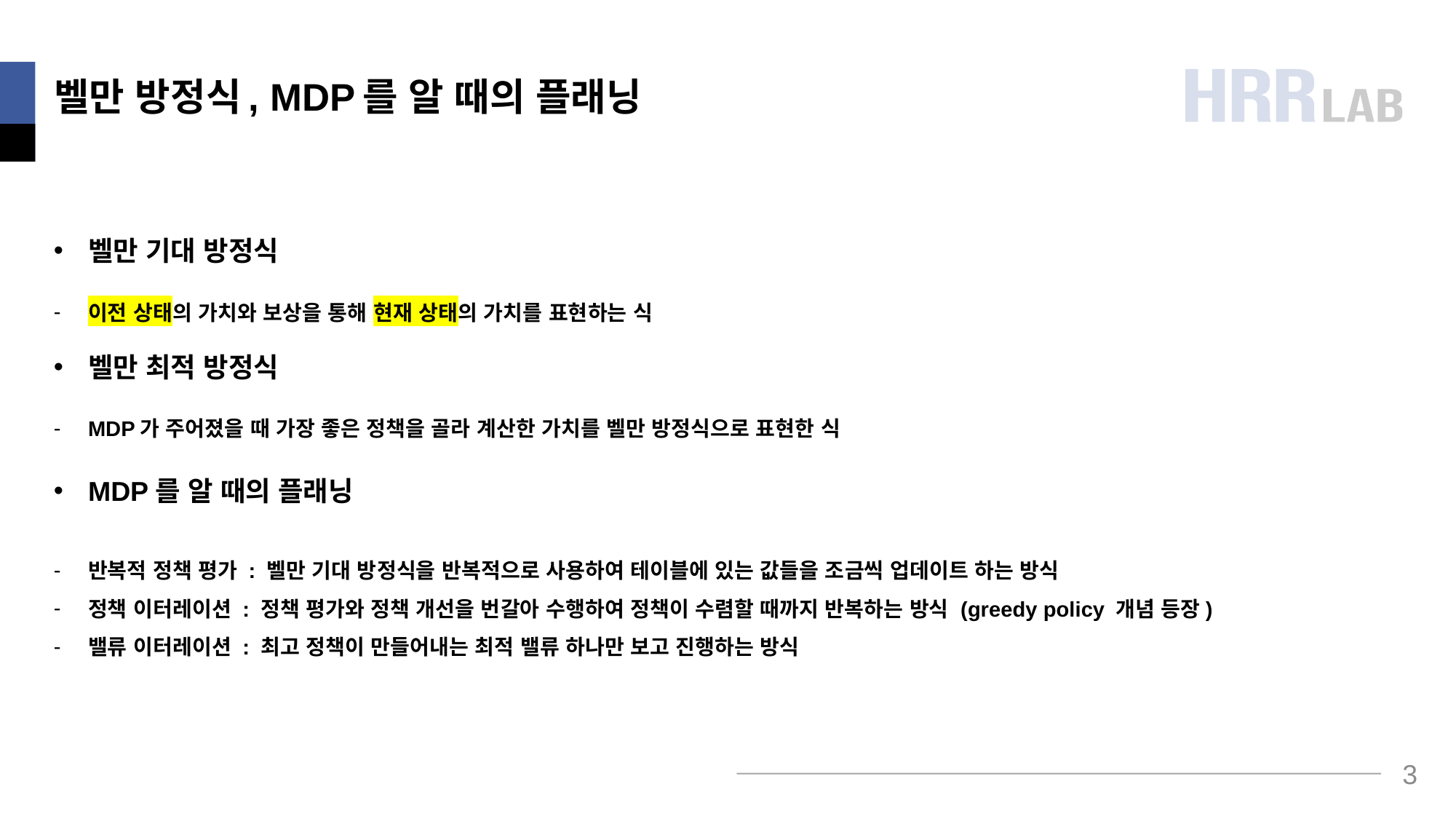

# 벨만 방정식, MDP를 알 때의 플래닝
벨만 기대 방정식

이전 상태의 가치와 보상을 통해 현재 상태의 가치를 표현하는 식

벨만 최적 방정식

MDP가 주어졌을 때 가장 좋은 정책을 골라 계산한 가치를 벨만 방정식으로 표현한 식

MDP를 알 때의 플래닝

반복적 정책 평가 : 벨만 기대 방정식을 반복적으로 사용하여 테이블에 있는 값들을 조금씩 업데이트 하는 방식
정책 이터레이션 : 정책 평가와 정책 개선을 번갈아 수행하여 정책이 수렴할 때까지 반복하는 방식 (greedy policy 개념 등장)
밸류 이터레이션 : 최고 정책이 만들어내는 최적 밸류 하나만 보고 진행하는 방식
3